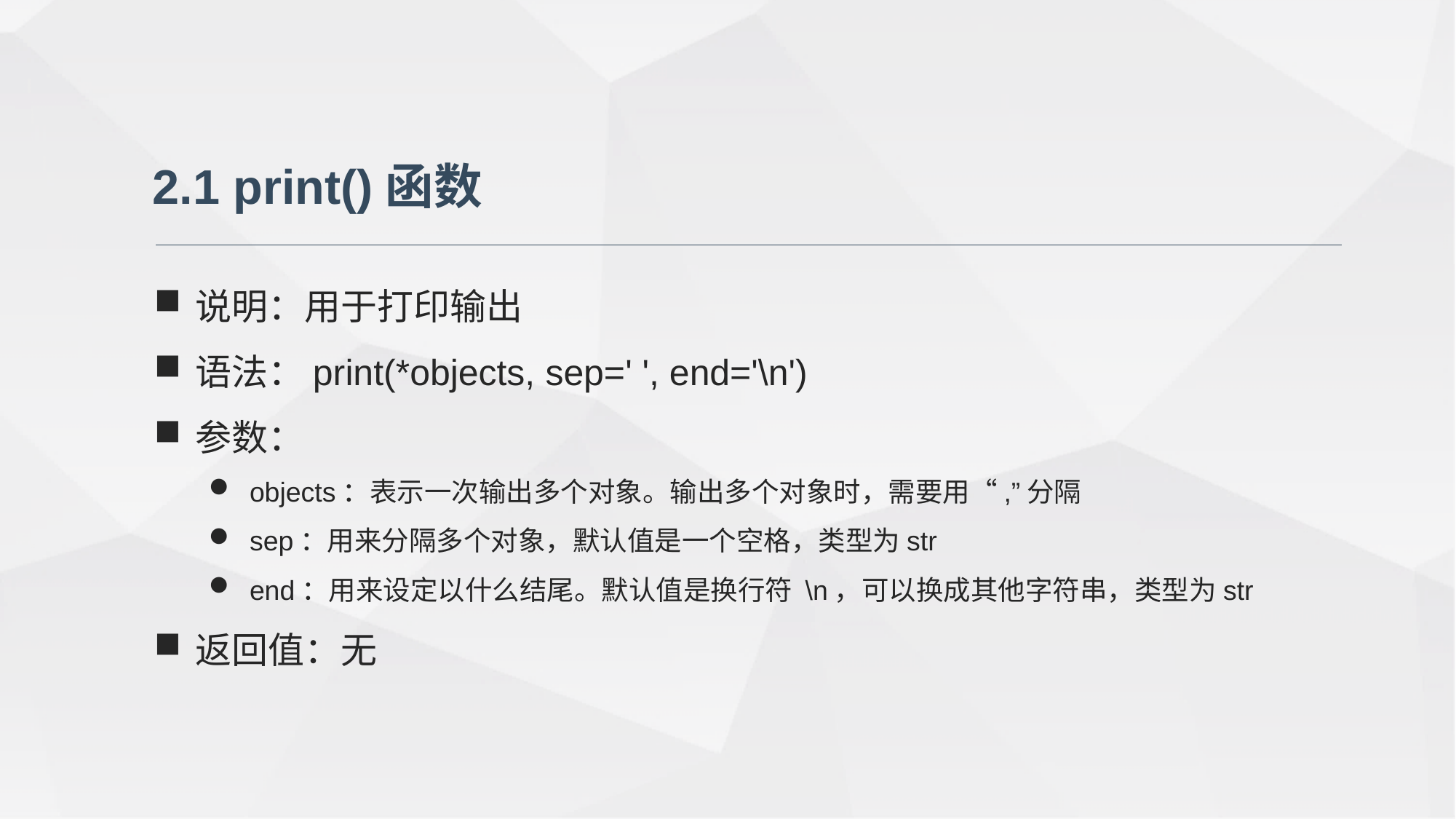

2.1 print()函数
说明：用于打印输出
语法：print(*objects, sep=' ', end='\n')
参数：
objects：表示一次输出多个对象。输出多个对象时，需要用“,”分隔
sep：用来分隔多个对象，默认值是一个空格，类型为str
end：用来设定以什么结尾。默认值是换行符 \n，可以换成其他字符串，类型为str
返回值：无